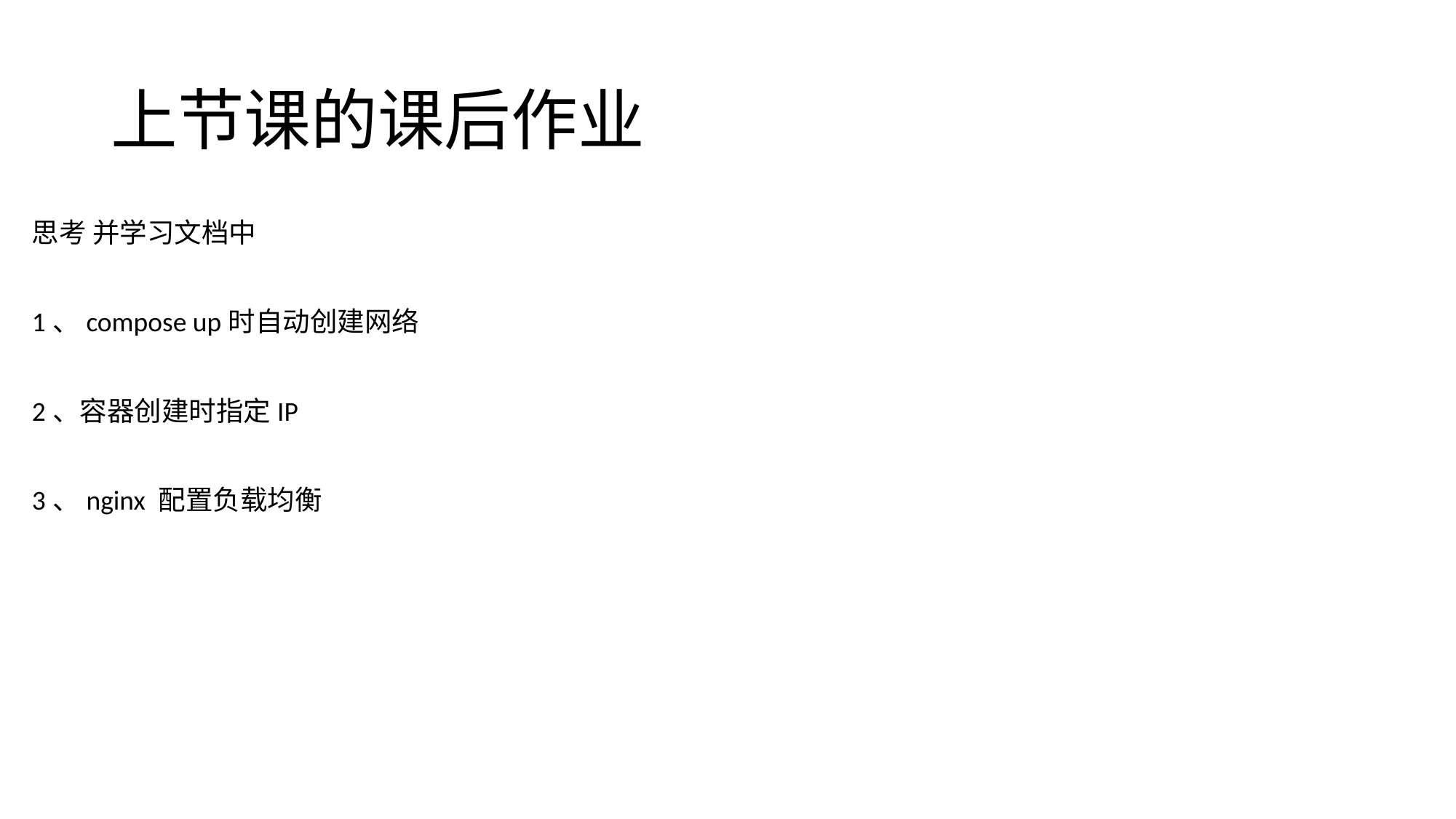

# 上节课的课后作业
思考 并学习文档中

1、compose up时自动创建网络

2、容器创建时指定IP

3、nginx 配置负载均衡